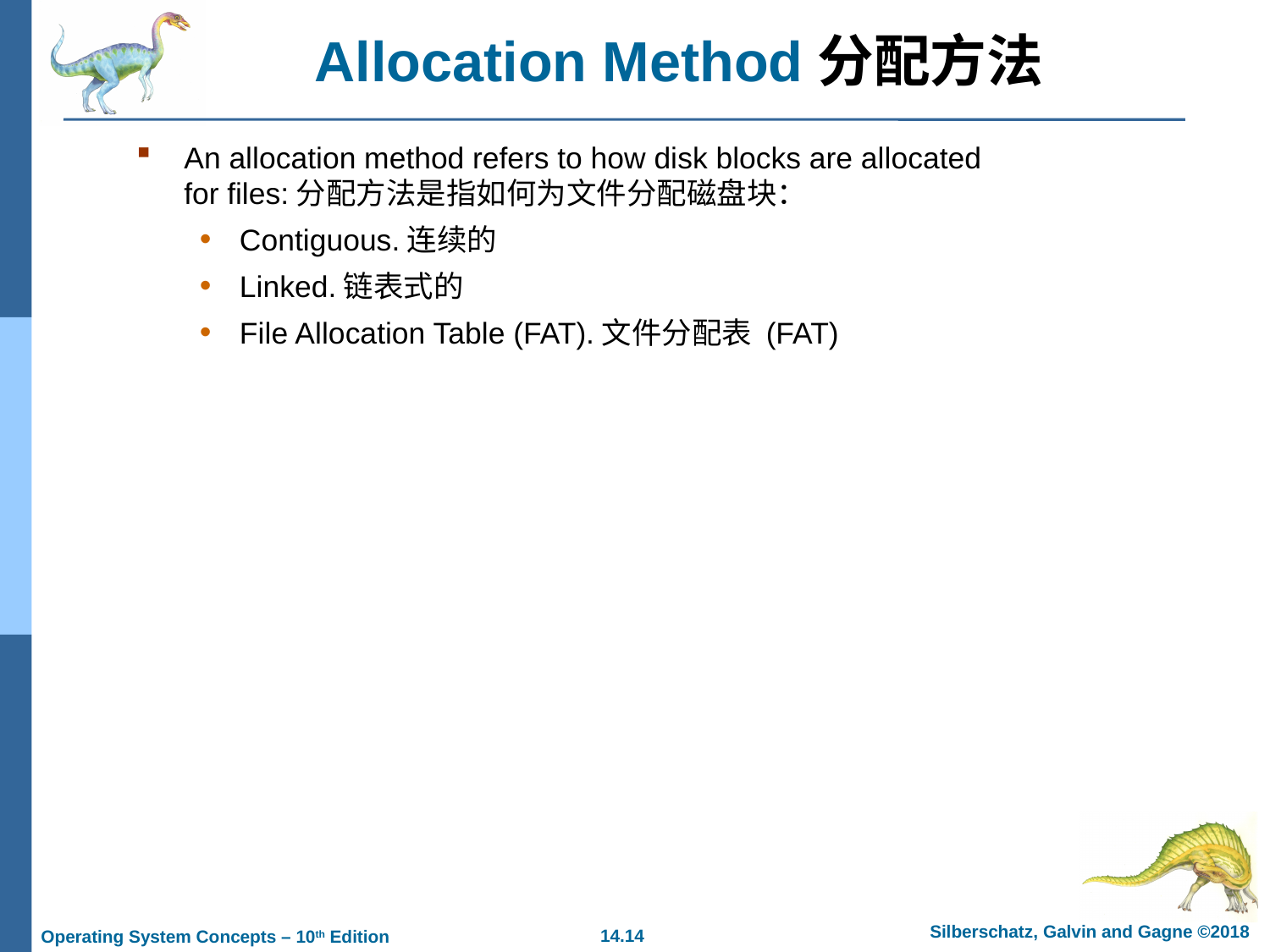

# Allocation Method分配方法
An allocation method refers to how disk blocks are allocated for files:分配方法是指如何为文件分配磁盘块：
Contiguous.连续的
Linked.链表式的
File Allocation Table (FAT).文件分配表 (FAT)